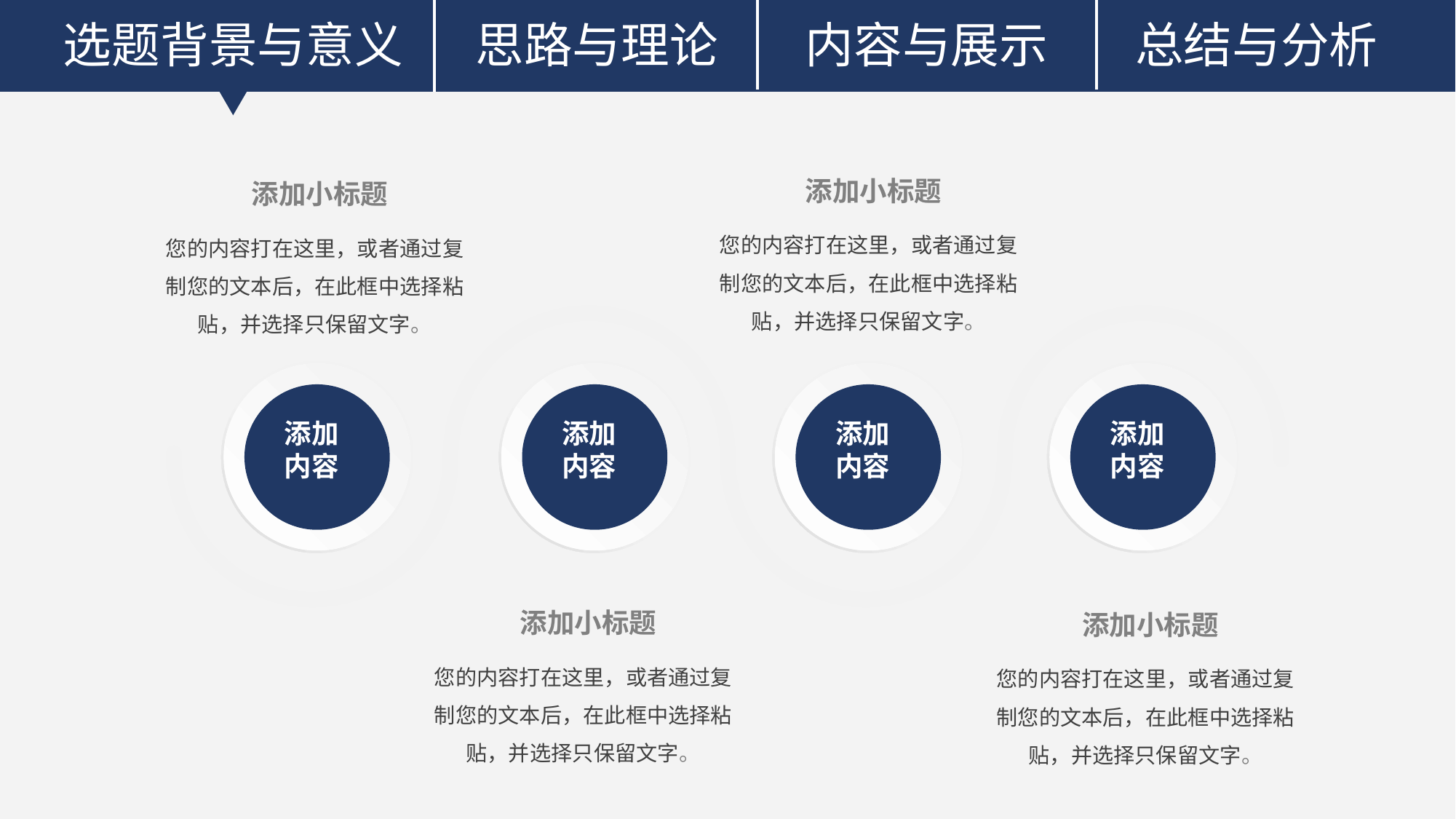

思路与理论
内容与展示
选题背景与意义
总结与分析

添加小标题
添加小标题
您的内容打在这里，或者通过复制您的文本后，在此框中选择粘贴，并选择只保留文字。

您的内容打在这里，或者通过复制您的文本后，在此框中选择粘贴，并选择只保留文字。

添加
内容

添加
内容

添加
内容

添加
内容
添加小标题
添加小标题
您的内容打在这里，或者通过复制您的文本后，在此框中选择粘贴，并选择只保留文字。

您的内容打在这里，或者通过复制您的文本后，在此框中选择粘贴，并选择只保留文字。